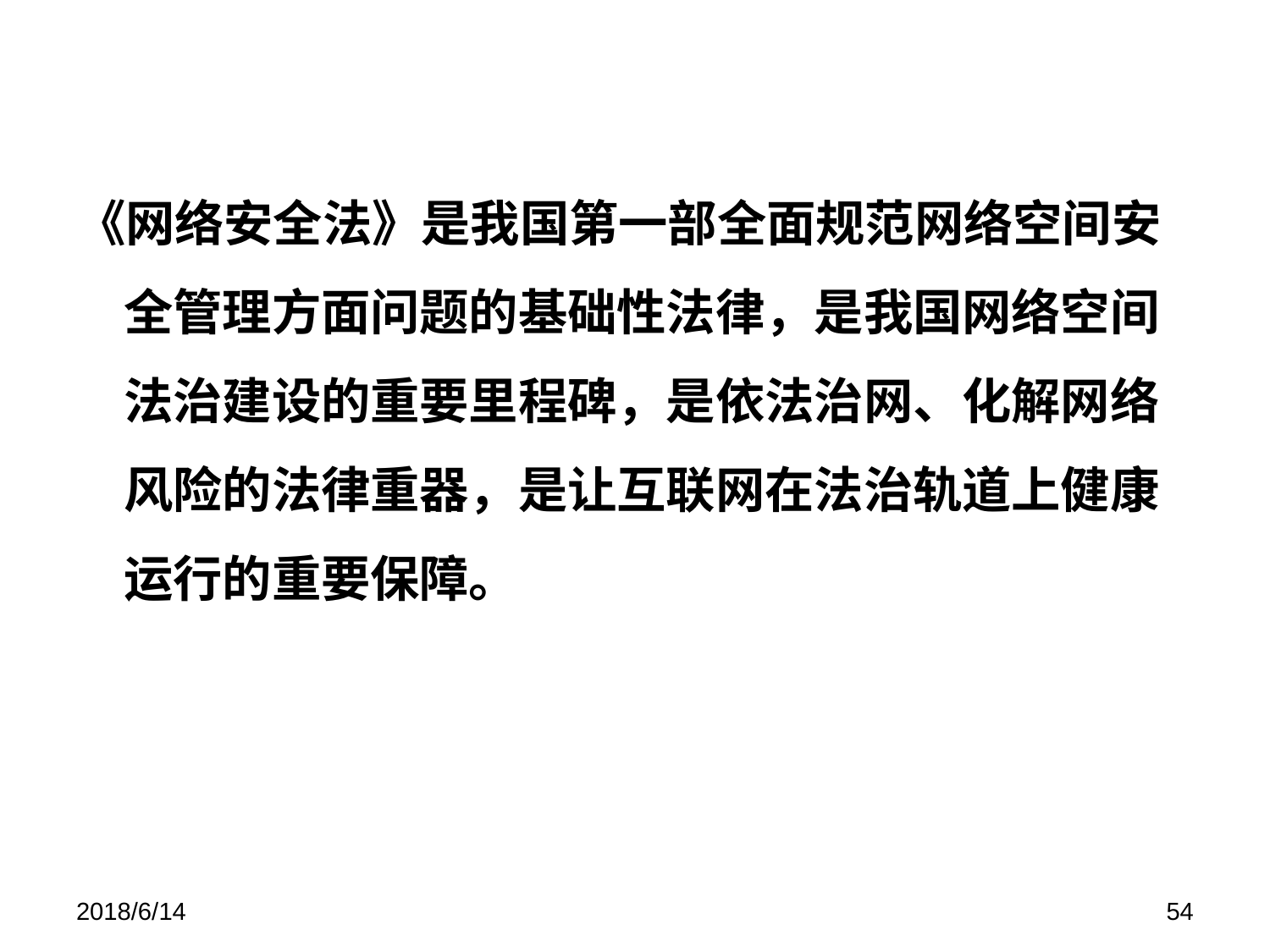

#
《网络安全法》是我国第一部全面规范网络空间安全管理方面问题的基础性法律，是我国网络空间法治建设的重要里程碑，是依法治网、化解网络风险的法律重器，是让互联网在法治轨道上健康运行的重要保障。
2018/6/14
54